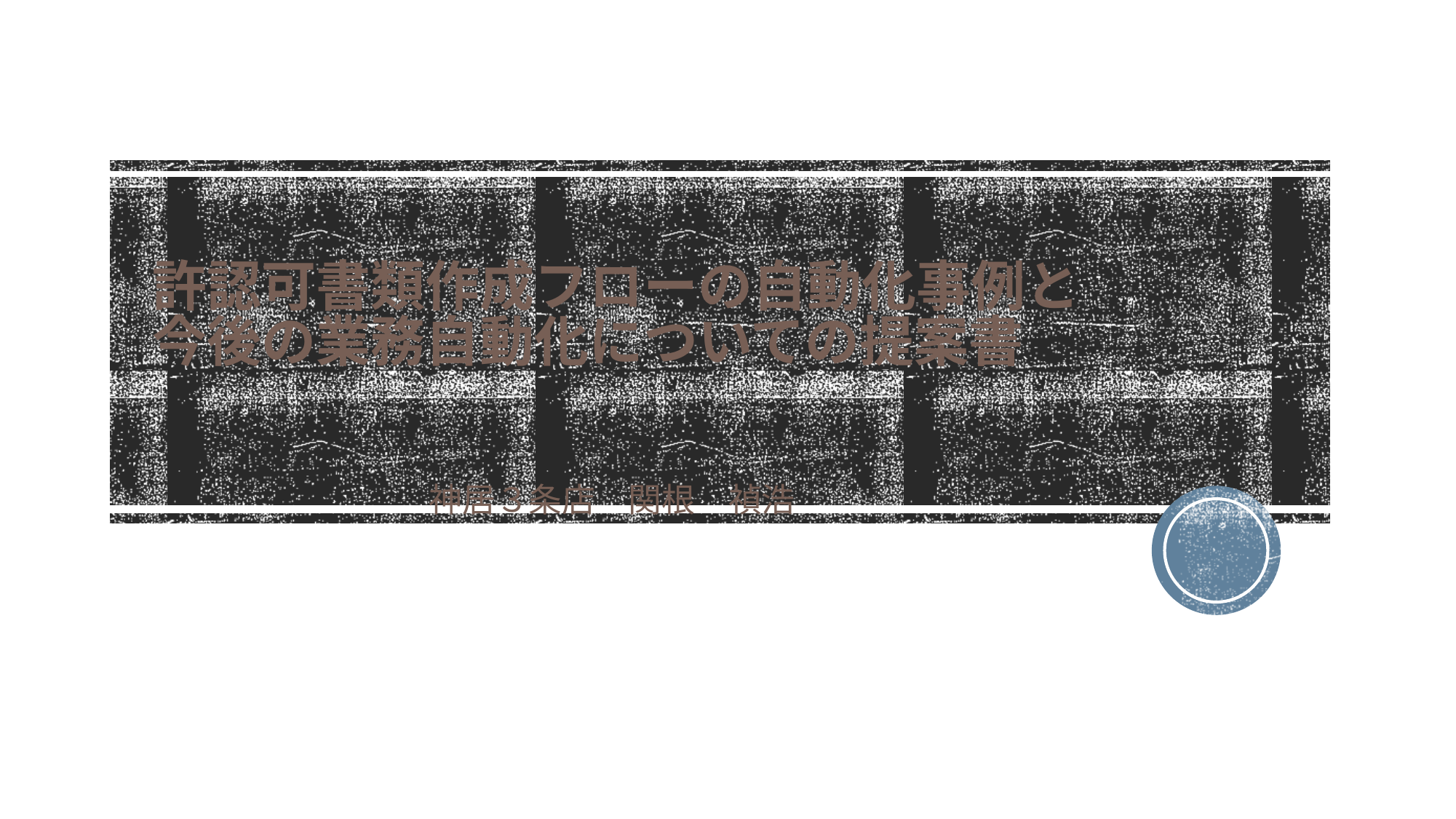

# 許認可書類作成フローの自動化事例と 今後の業務自動化についての提案書
神居３条店　関根　禎浩